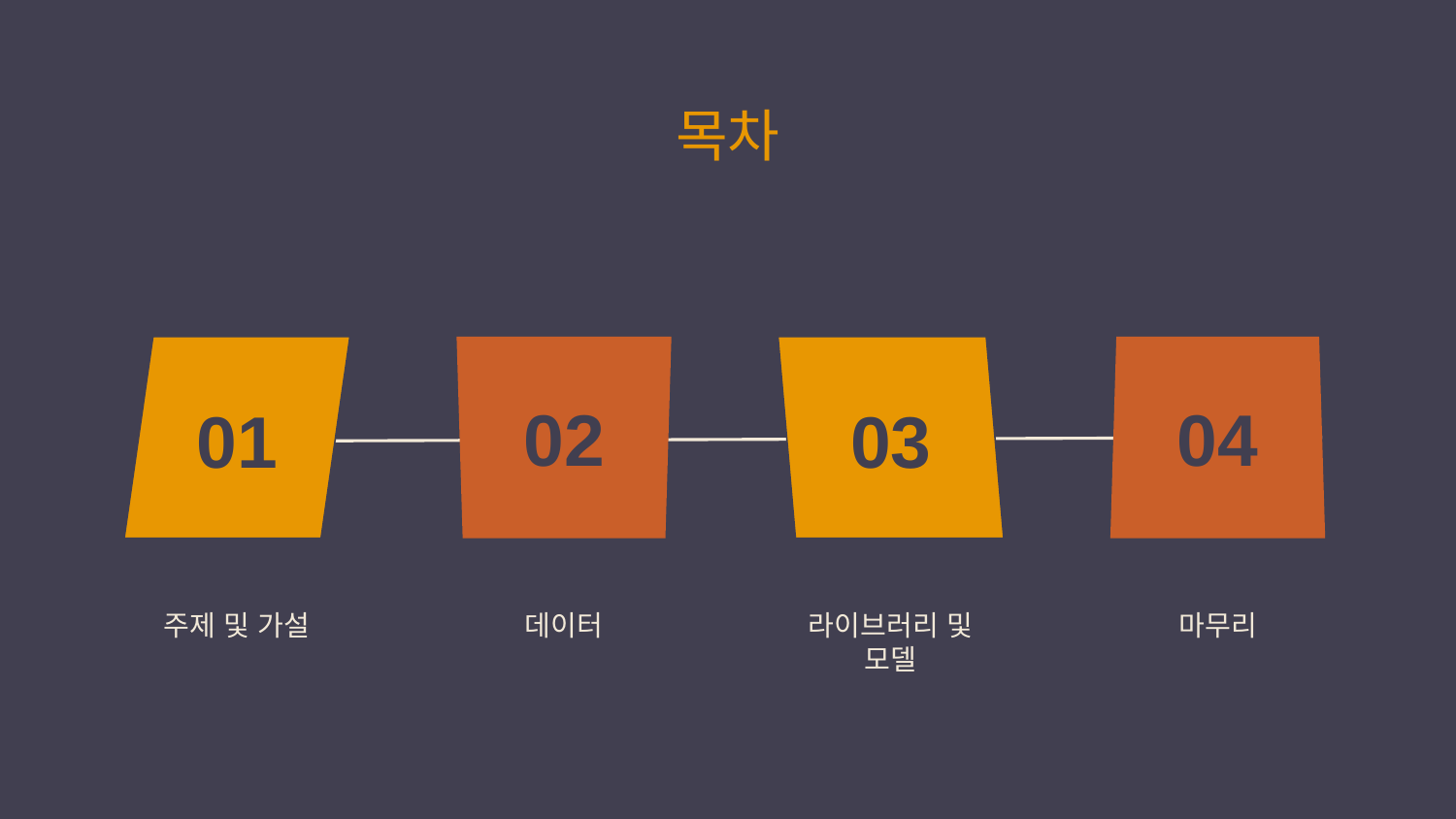

# 목차

02
04
01
03
주제 및 가설
데이터
라이브러리 및 모델
마무리